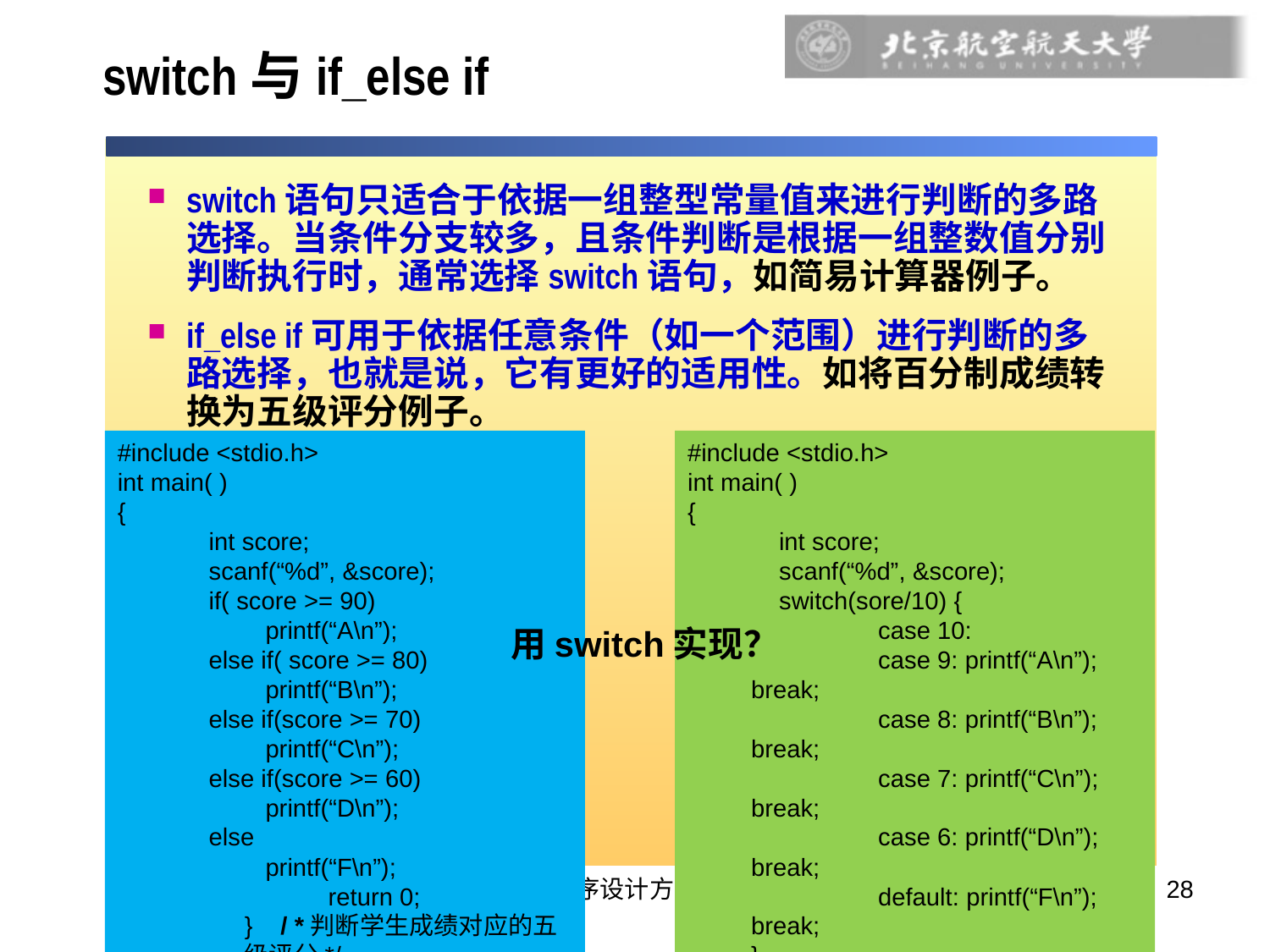

# switch与if_else if
switch语句只适合于依据一组整型常量值来进行判断的多路选择。当条件分支较多，且条件判断是根据一组整数值分别判断执行时，通常选择switch语句，如简易计算器例子。
if_else if可用于依据任意条件（如一个范围）进行判断的多路选择，也就是说，它有更好的适用性。如将百分制成绩转换为五级评分例子。

#include <stdio.h>
int main( )
{
    int score;
    scanf(“%d”, &score);
    if( score >= 90)
   printf(“A\n”);
    else if( score >= 80)
   printf(“B\n”);
    else if(score >= 70)
   printf(“C\n”);
    else if(score >= 60)
   printf(“D\n”);
    else
   printf(“F\n”);
            return 0;
}    / *判断学生成绩对应的五级评分*/
#include <stdio.h>
int main( )
{
    int score;
    scanf(“%d”, &score);
    switch(sore/10) {
        	case 10:
	case 9: printf(“A\n”); break;
    	case 8: printf(“B\n”); break;
    	case 7: printf(“C\n”); break;
	case 6: printf(“D\n”); break;
    	default: printf(“F\n”); break;
}
            return 0;
}    / *判断学生成绩对应的五级评分*/
用switch实现？
第三讲：程序设计方法-问题分析
28